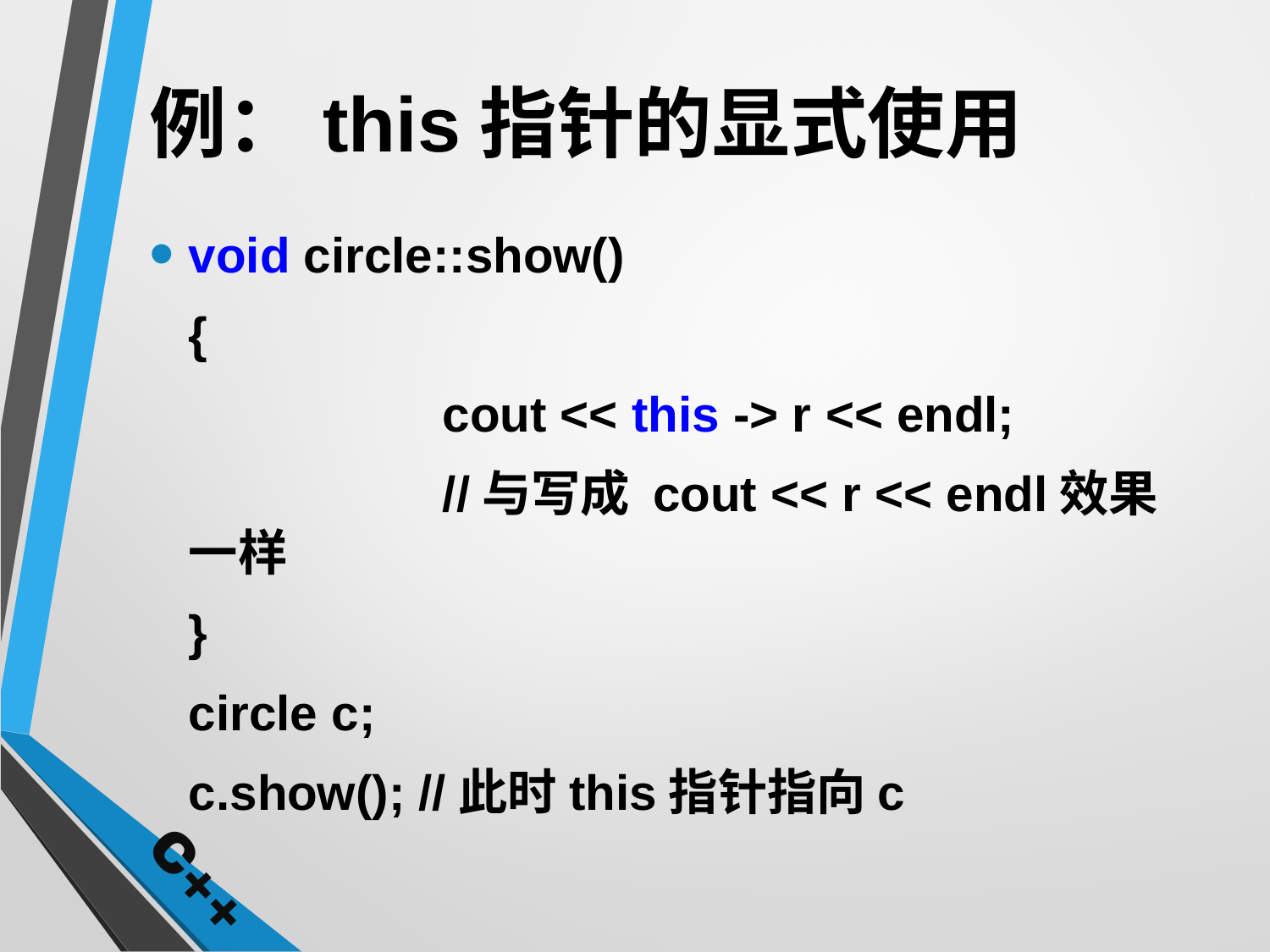

# 例：this指针的显式使用
void circle::show()
	{
			cout << this -> r << endl;
			//与写成 cout << r << endl效果一样
	}
	circle c;
	c.show(); //此时this指针指向c